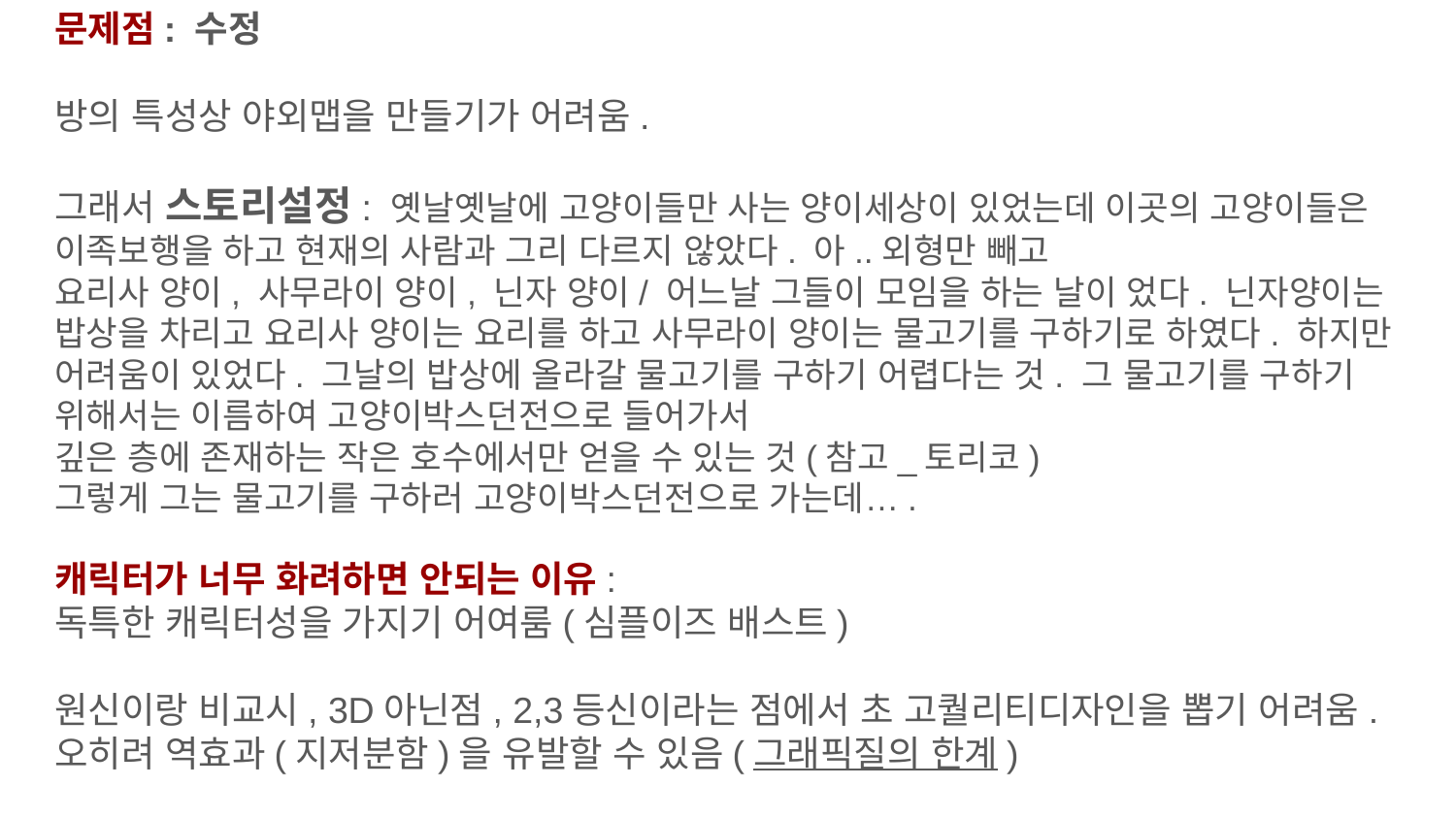

문제점: 수정

방의 특성상 야외맵을 만들기가 어려움.

그래서 스토리설정: 옛날옛날에 고양이들만 사는 양이세상이 있었는데 이곳의 고양이들은 이족보행을 하고 현재의 사람과 그리 다르지 않았다. 아..외형만 빼고
요리사 양이, 사무라이 양이, 닌자 양이/ 어느날 그들이 모임을 하는 날이 었다. 닌자양이는 밥상을 차리고 요리사 양이는 요리를 하고 사무라이 양이는 물고기를 구하기로 하였다. 하지만 어려움이 있었다. 그날의 밥상에 올라갈 물고기를 구하기 어렵다는 것. 그 물고기를 구하기 위해서는 이름하여 고양이박스던전으로 들어가서
깊은 층에 존재하는 작은 호수에서만 얻을 수 있는 것(참고_토리코)
그렇게 그는 물고기를 구하러 고양이박스던전으로 가는데….
캐릭터가 너무 화려하면 안되는 이유:
독특한 캐릭터성을 가지기 어여룸(심플이즈 배스트)

원신이랑 비교시, 3D아닌점, 2,3등신이라는 점에서 초 고퀄리티디자인을 뽑기 어려움. 오히려 역효과(지저분함)을 유발할 수 있음(그래픽질의 한계)